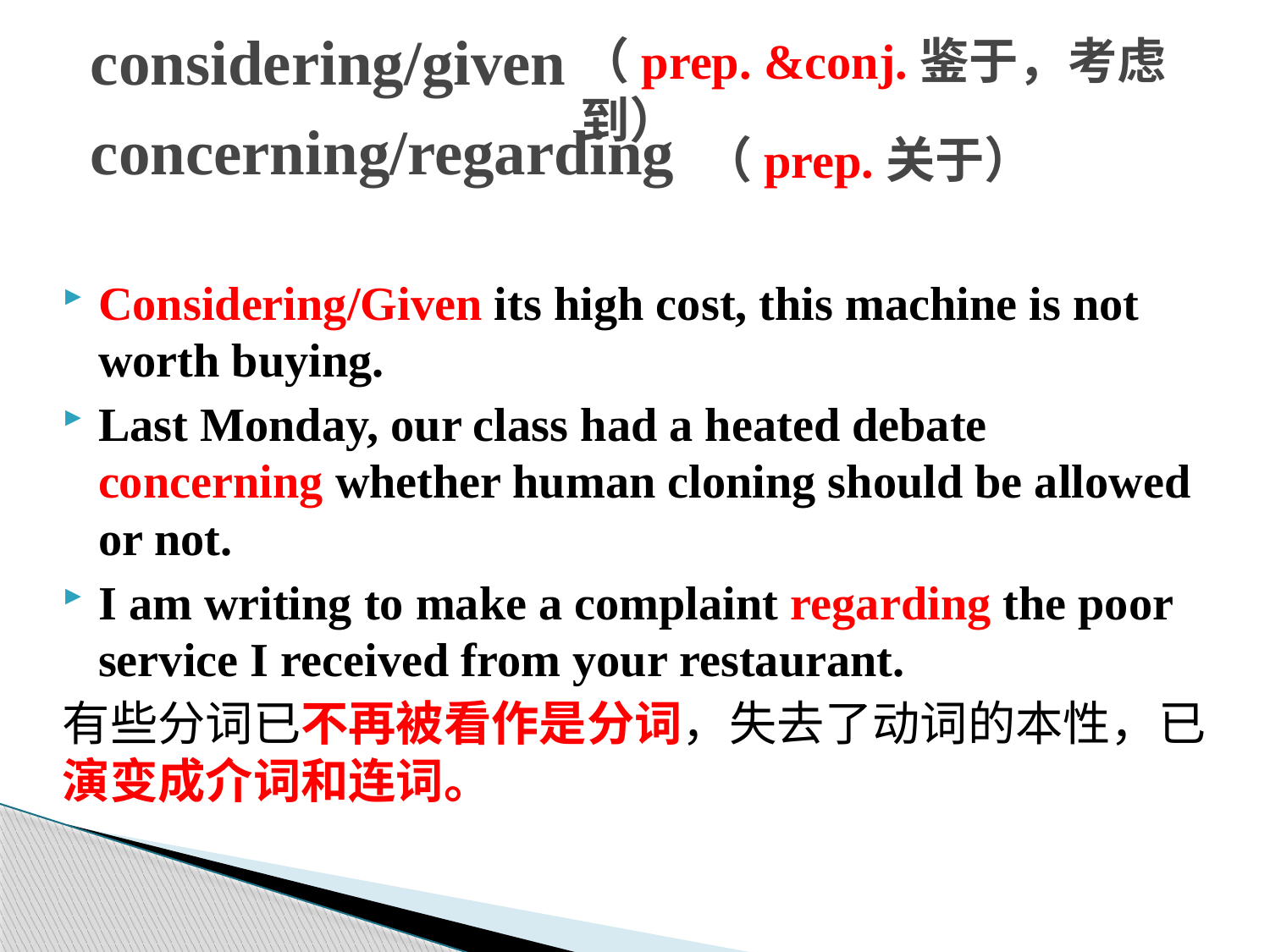

considering/given
（prep. &conj.鉴于，考虑到）
concerning/regarding
（prep.关于）
Considering/Given its high cost, this machine is not worth buying.
Last Monday, our class had a heated debate concerning whether human cloning should be allowed or not.
I am writing to make a complaint regarding the poor service I received from your restaurant.
有些分词已不再被看作是分词，失去了动词的本性，已演变成介词和连词。